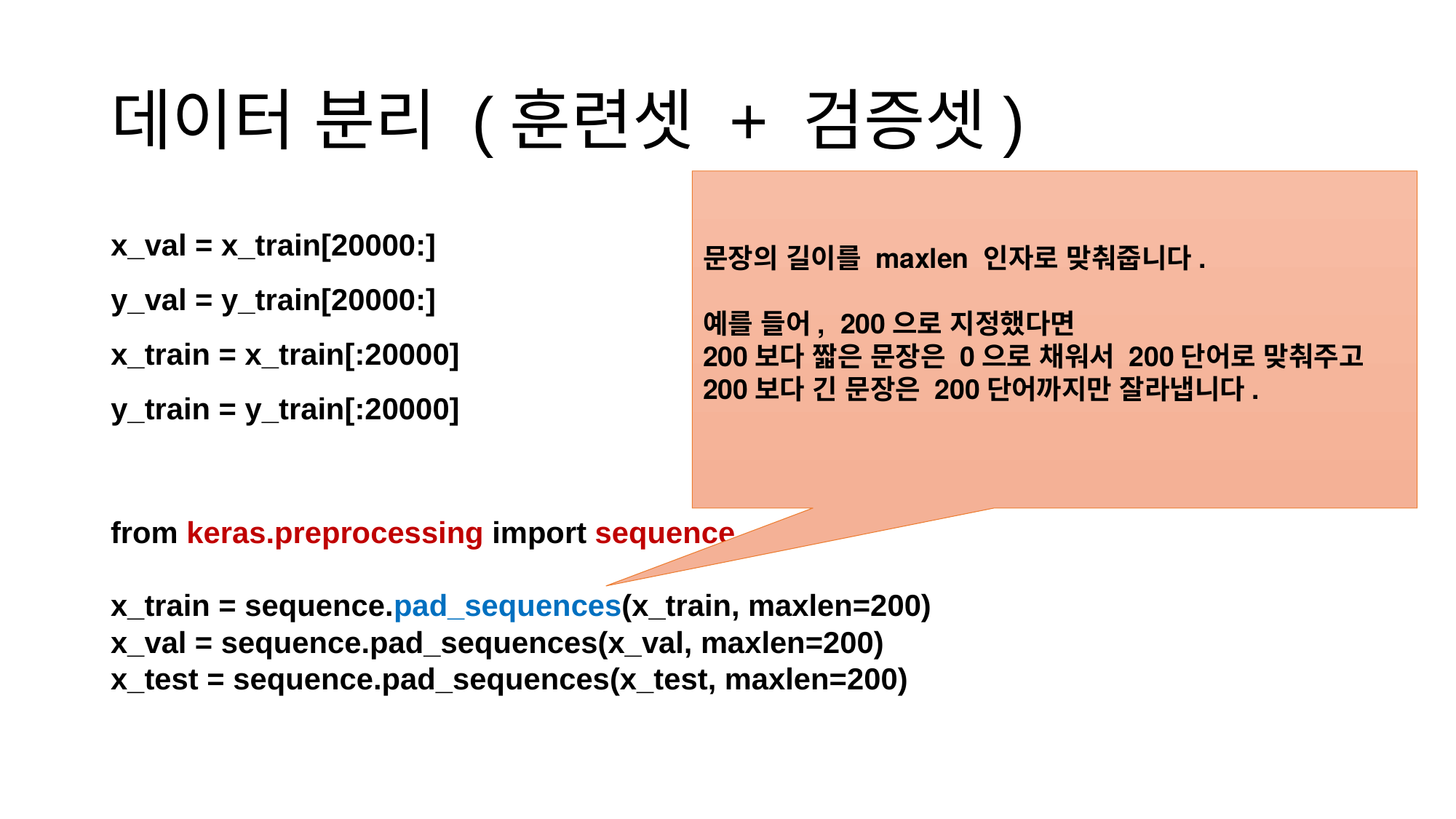

# 데이터 분리 (훈련셋 + 검증셋)
문장의 길이를 maxlen 인자로 맞춰줍니다.

예를 들어,  200으로 지정했다면
200보다 짧은 문장은 0으로 채워서 200단어로 맞춰주고
200보다 긴 문장은 200단어까지만 잘라냅니다.

x_val = x_train[20000:]
y_val = y_train[20000:]
x_train = x_train[:20000]
y_train = y_train[:20000]
from keras.preprocessing import sequence

x_train = sequence.pad_sequences(x_train, maxlen=200)
x_val = sequence.pad_sequences(x_val, maxlen=200)
x_test = sequence.pad_sequences(x_test, maxlen=200)